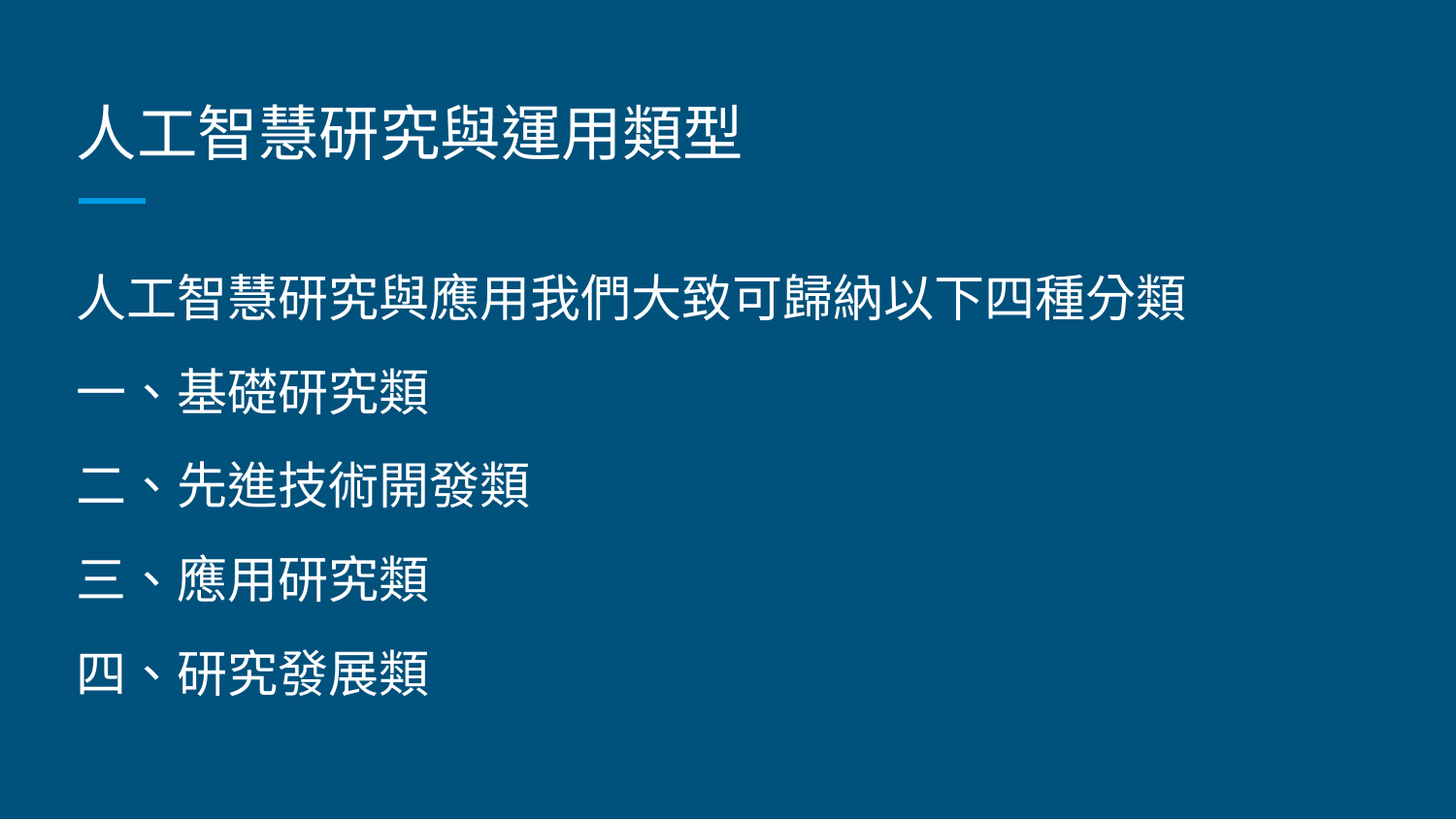

# 人工智慧研究與運用類型
人工智慧研究與應用我們大致可歸納以下四種分類
一、基礎研究類
二、先進技術開發類
三、應用研究類
四、研究發展類